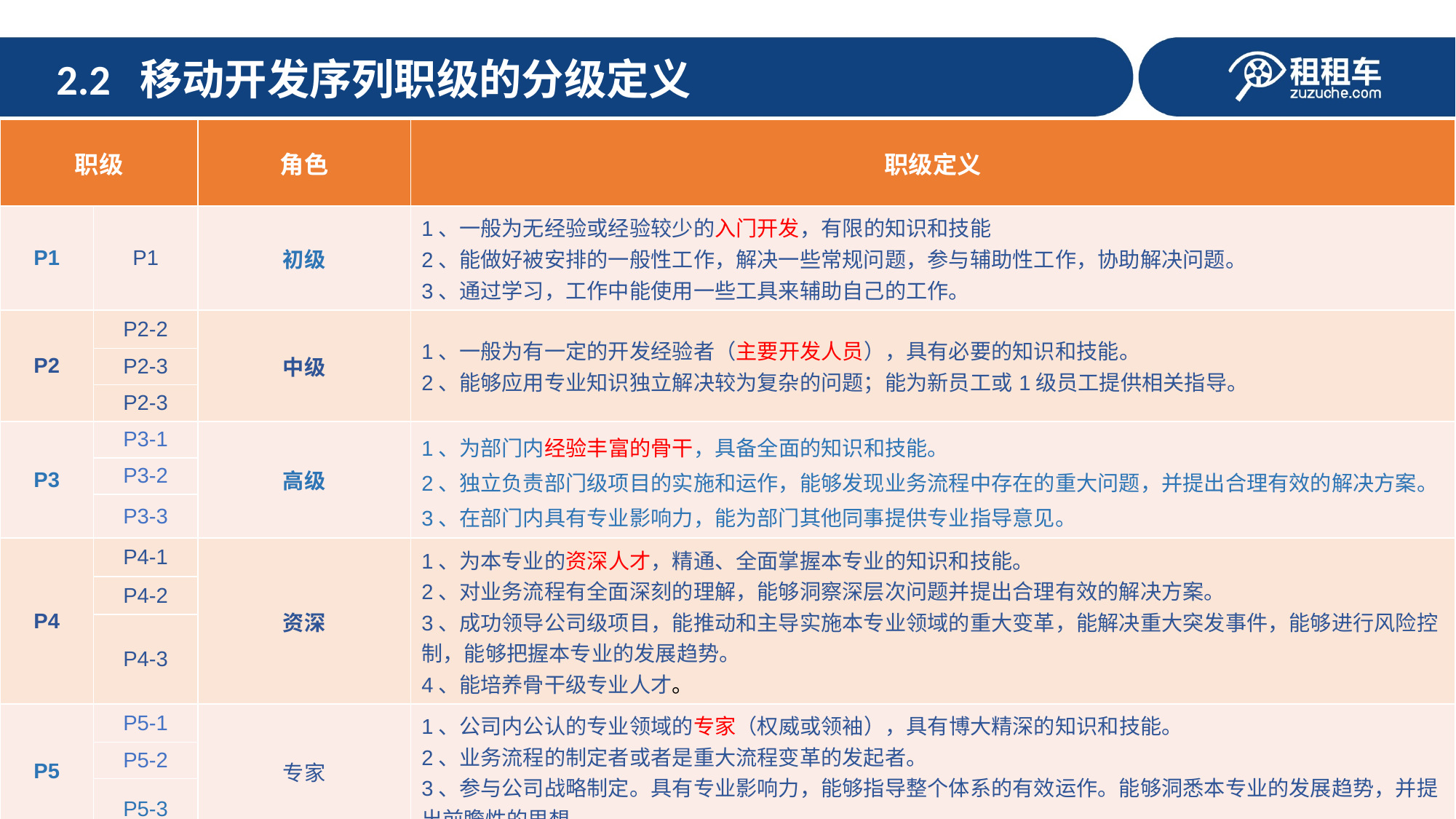

# 2.2  移动开发序列职级的分级定义
| 职级 |  | 角色 | 职级定义 |
| --- | --- | --- | --- |
| P1 | P1 | 初级 | 1、一般为无经验或经验较少的入门开发，有限的知识和技能 2、能做好被安排的一般性工作，解决一些常规问题，参与辅助性工作，协助解决问题。 3、通过学习，工作中能使用一些工具来辅助自己的工作。 |
| P2 | P2-2 | 中级 | 1、一般为有一定的开发经验者（主要开发人员），具有必要的知识和技能。 2、能够应用专业知识独立解决较为复杂的问题；能为新员工或1级员工提供相关指导。 |
|  | P2-3 |  |  |
|  | P2-3 |  |  |
| P3 | P3-1 | 高级 | 1、为部门内经验丰富的骨干，具备全面的知识和技能。 2、独立负责部门级项目的实施和运作，能够发现业务流程中存在的重大问题，并提出合理有效的解决方案。 3、在部门内具有专业影响力，能为部门其他同事提供专业指导意见。 |
|  | P3-2 |  |  |
|  | P3-3 |  |  |
| P4 | P4-1 | 资深 | 1、为本专业的资深人才，精通、全面掌握本专业的知识和技能。 2、对业务流程有全面深刻的理解，能够洞察深层次问题并提出合理有效的解决方案。 3、成功领导公司级项目，能推动和主导实施本专业领域的重大变革，能解决重大突发事件，能够进行风险控制，能够把握本专业的发展趋势。 4、能培养骨干级专业人才。 |
|  | P4-2 |  |  |
|  | P4-3 |  |  |
| P5 | P5-1 | 专家 | 1、公司内公认的专业领域的专家（权威或领袖），具有博大精深的知识和技能。 2、业务流程的制定者或者是重大流程变革的发起者。 3、参与公司战略制定。具有专业影响力，能够指导整个体系的有效运作。能够洞悉本专业的发展趋势，并提出前瞻性的思想。 |
|  | P5-2 |  |  |
|  | P5-3 |  |  |
| P6 | P6 | 资深专家 | 1、行业内公认的专业领域的资深专家（权威或领袖），具有博大精深的知识和技能。 2、业务流程的制定者或者是重大流程变革的发起者。 3、参与公司战略制定。具有专业影响力，能够指导整个体系效运作。能够洞悉本专业的发展趋势，并提出前瞻性的思想，引领行业方向。 |